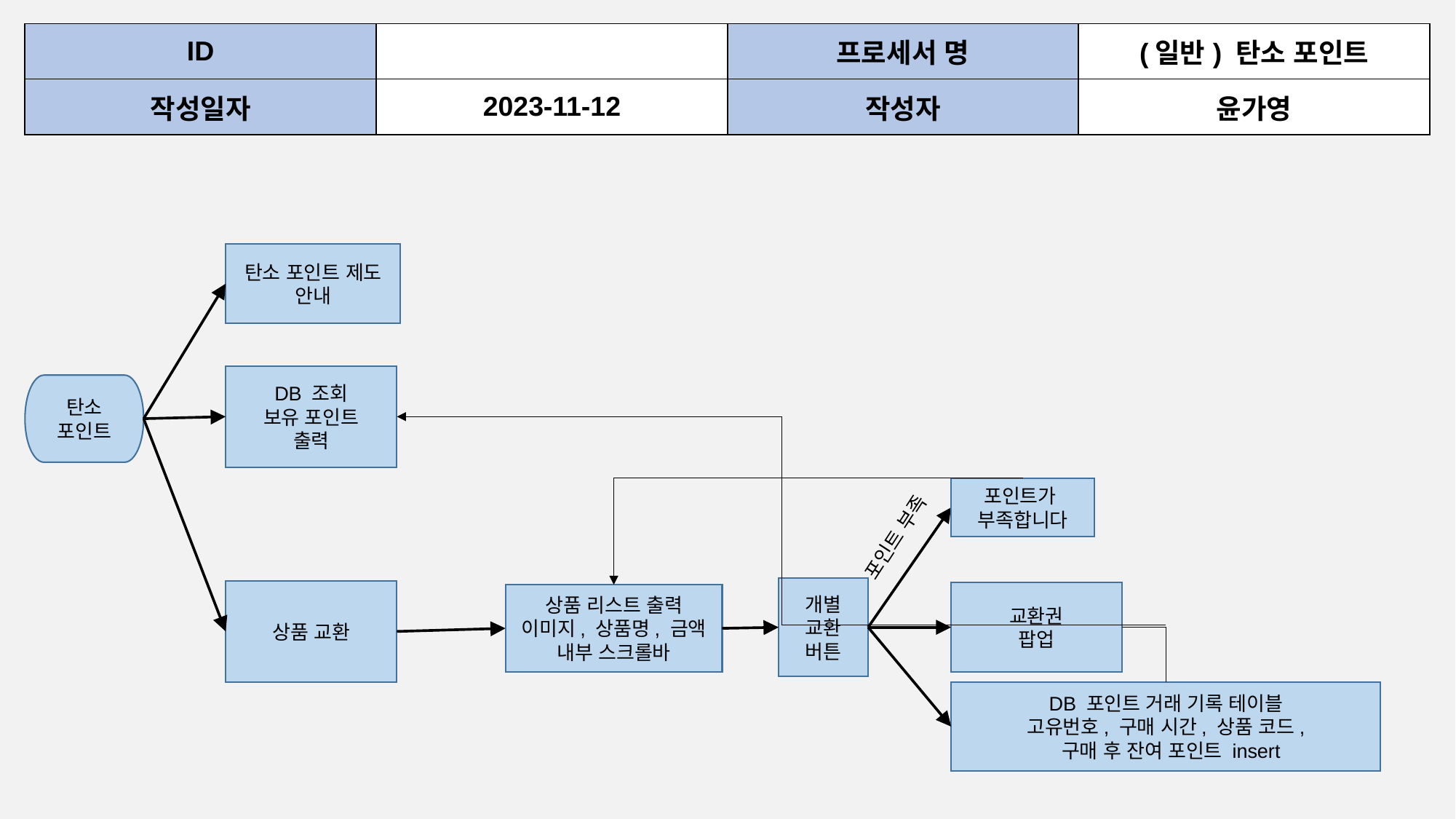

| ID |  | 프로세서 명 | (일반) 탄소 포인트 |
| --- | --- | --- | --- |
| 작성일자 | 2023-11-12 | 작성자 | 윤가영 |
탄소 포인트 제도
안내
DB 조회
보유 포인트
출력
탄소
포인트
포인트가
부족합니다
포인트 부족
개별
교환
버튼
상품 교환
교환권
팝업
상품 리스트 출력
이미지, 상품명, 금액
내부 스크롤바
DB 포인트 거래 기록 테이블
고유번호, 구매 시간, 상품 코드,
 구매 후 잔여 포인트 insert